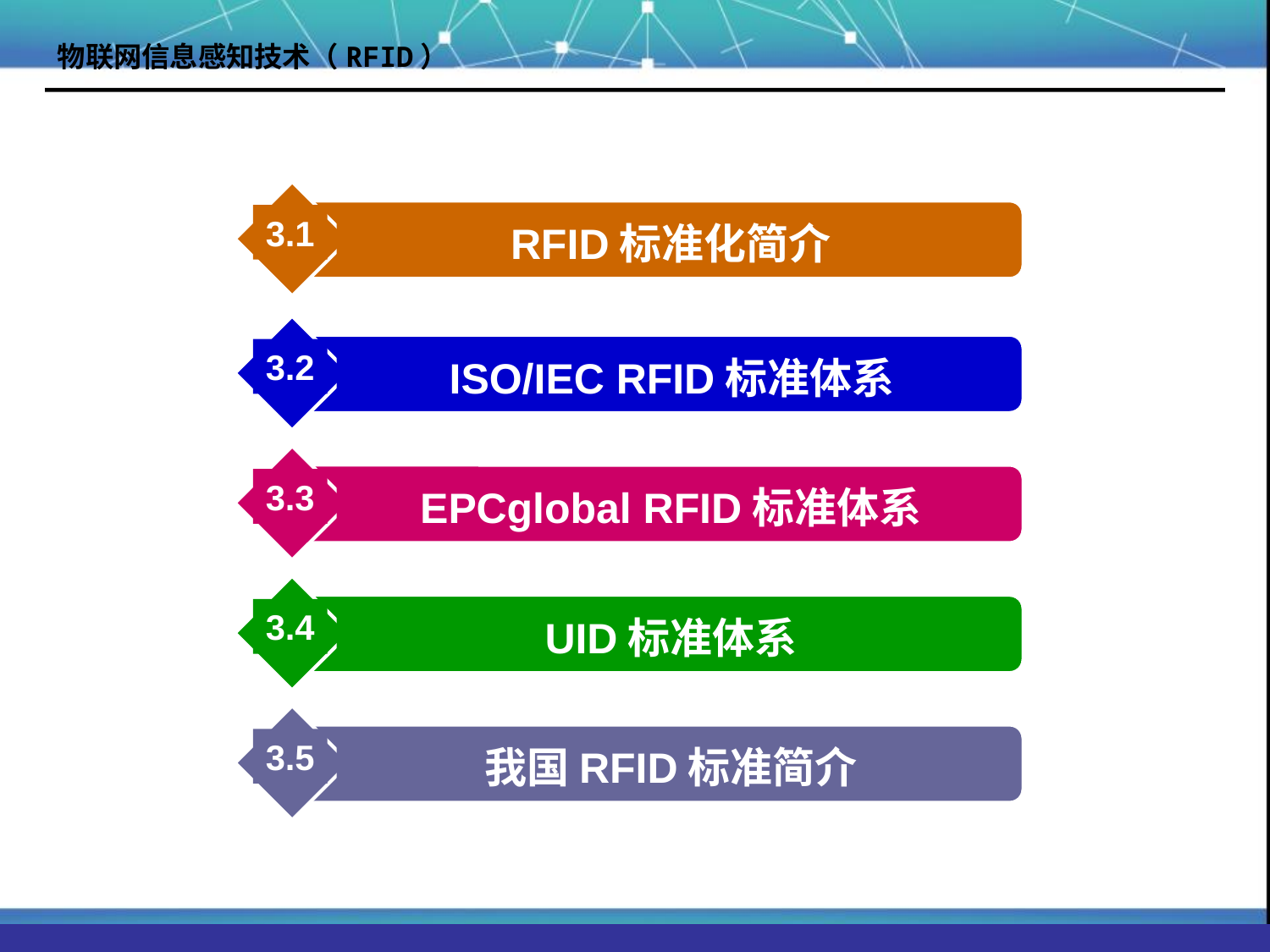

物联网信息感知技术（RFID）
#

3.1
RFID标准化简介

3.2
ISO/IEC RFID标准体系

3.3
EPCglobal RFID标准体系

3.4
UID标准体系

3.5
我国RFID标准简介